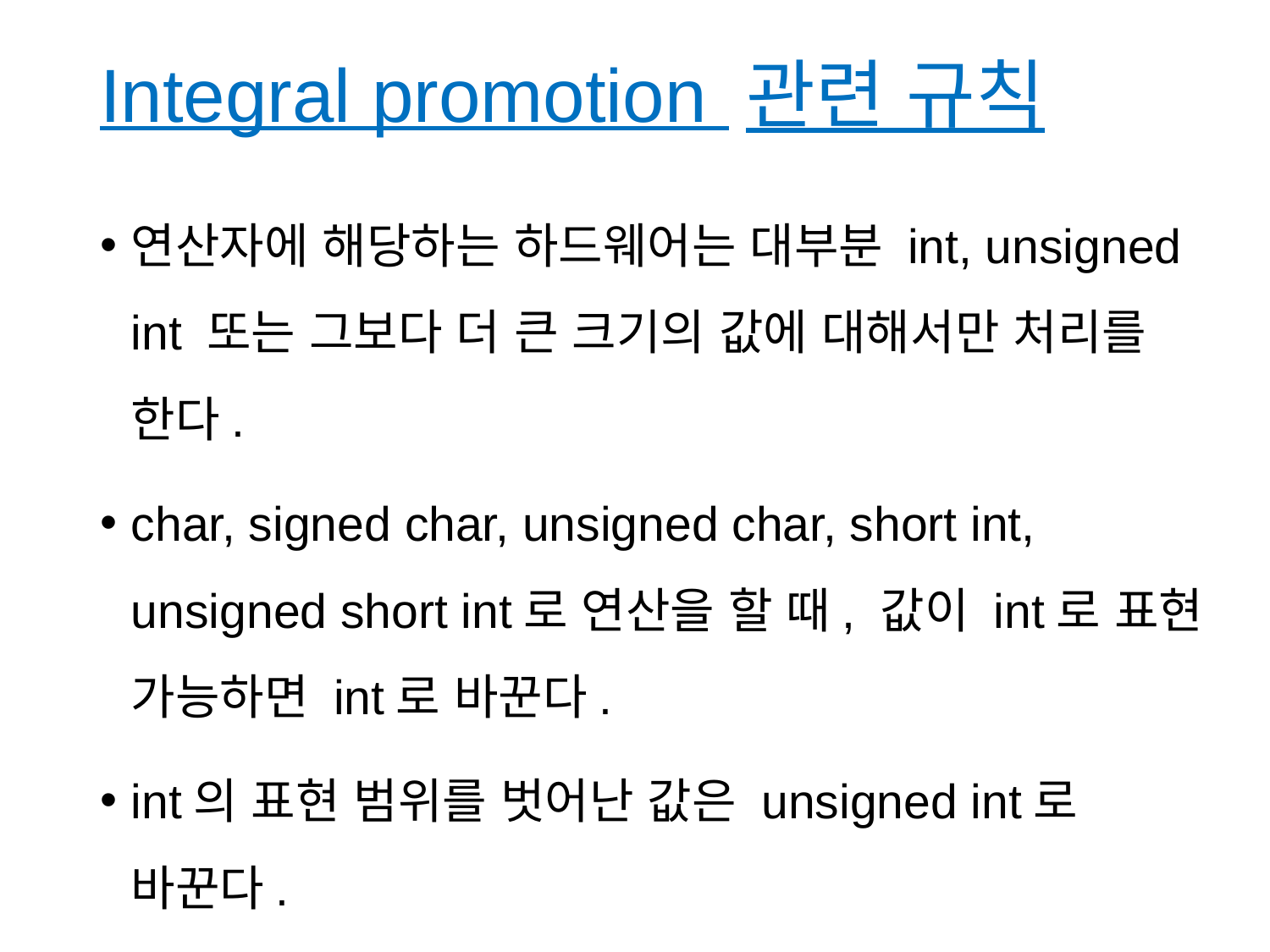

# Integral promotion 관련 규칙
연산자에 해당하는 하드웨어는 대부분 int, unsigned int 또는 그보다 더 큰 크기의 값에 대해서만 처리를 한다.
char, signed char, unsigned char, short int, unsigned short int로 연산을 할 때, 값이 int로 표현 가능하면 int로 바꾼다.
int의 표현 범위를 벗어난 값은 unsigned int로 바꾼다.